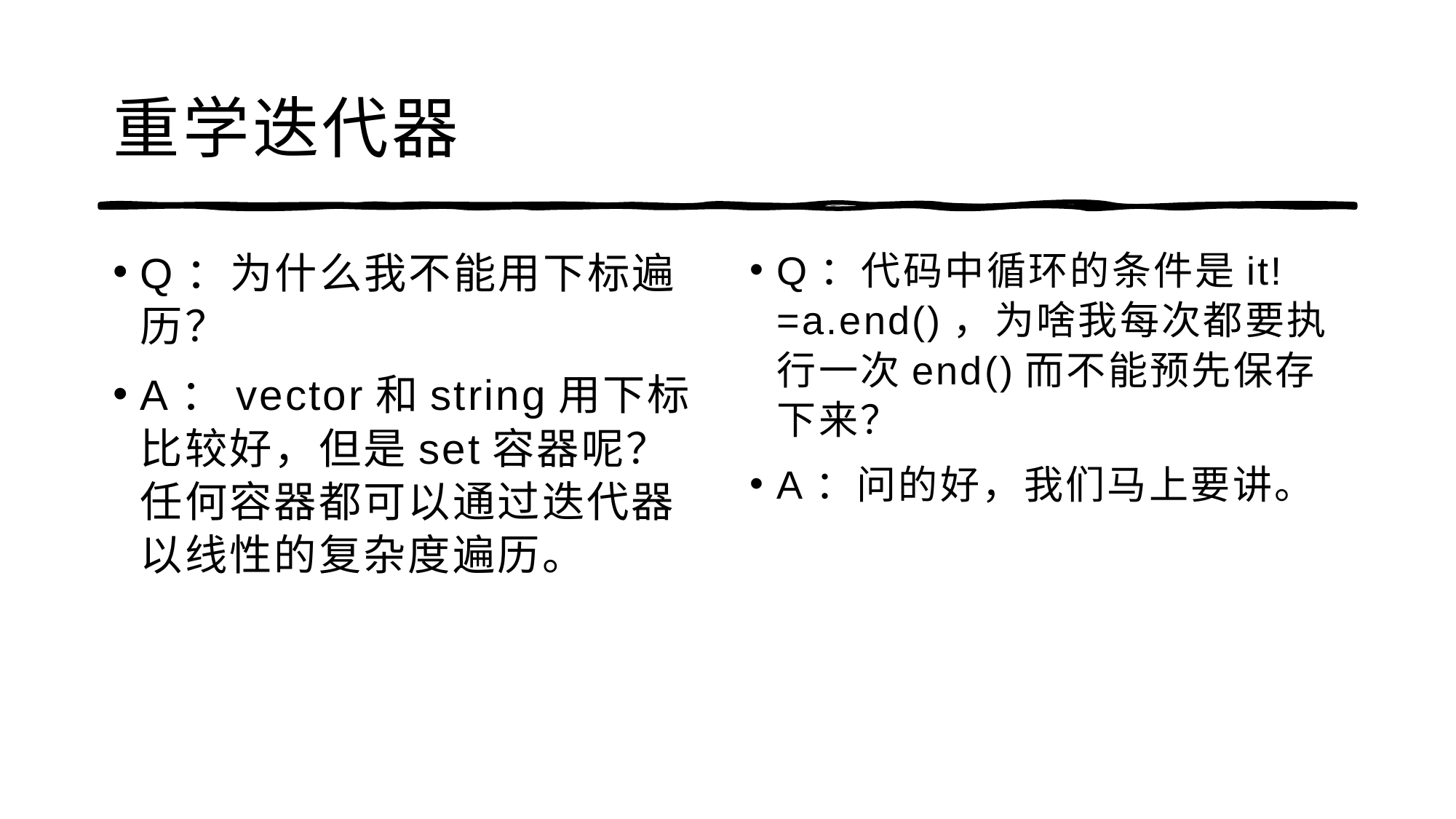

# 重学迭代器
Q：为什么我不能用下标遍历？
A：vector和string用下标比较好，但是set容器呢？任何容器都可以通过迭代器以线性的复杂度遍历。
Q：代码中循环的条件是it!=a.end()，为啥我每次都要执行一次end()而不能预先保存下来？
A：问的好，我们马上要讲。